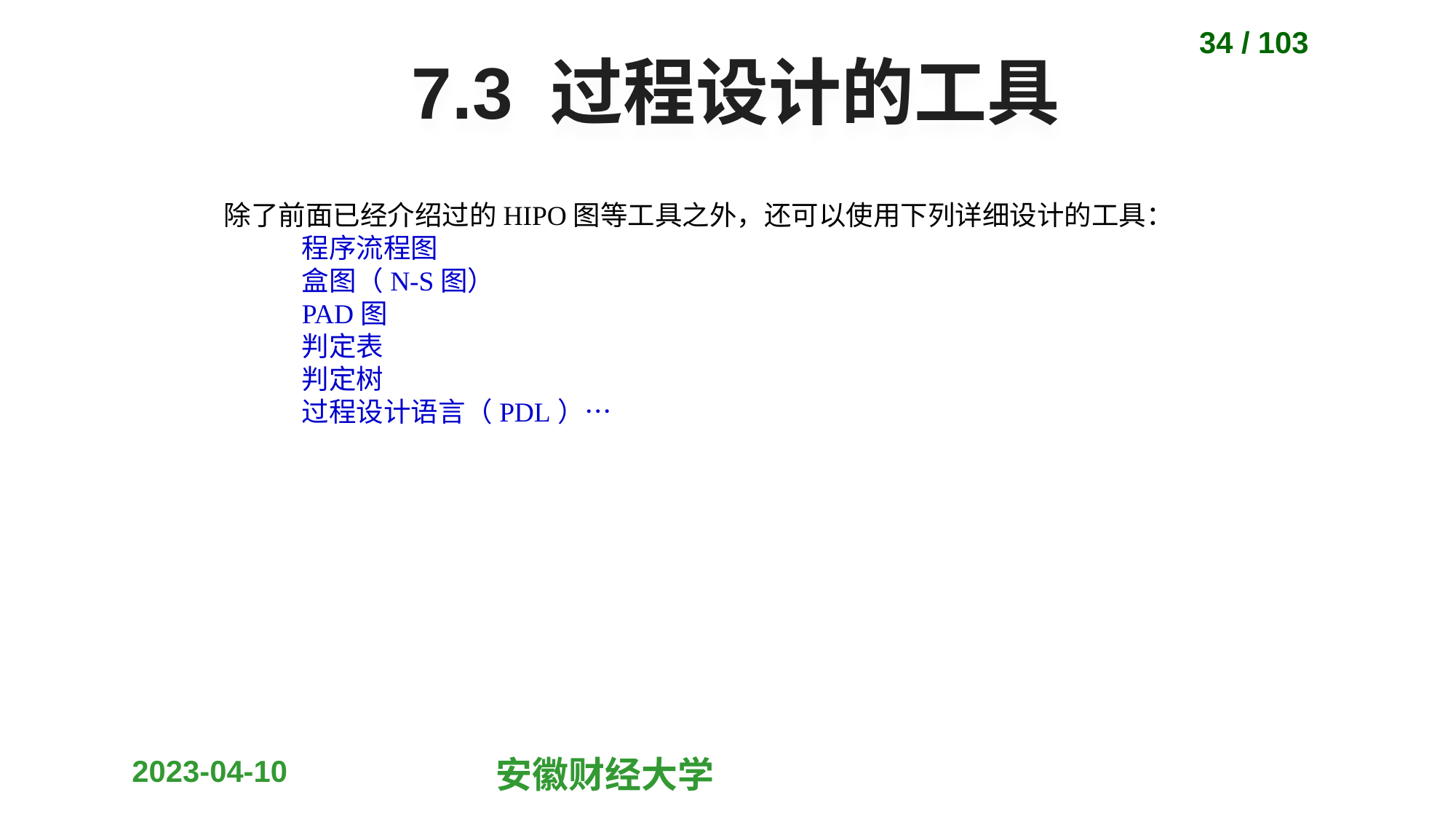

34 / 103
# 7.3 过程设计的工具
    除了前面已经介绍过的HIPO图等工具之外，还可以使用下列详细设计的工具：
程序流程图
盒图（N-S图）
PAD图
判定表
判定树
过程设计语言（PDL）…
2023-04-10
安徽财经大学